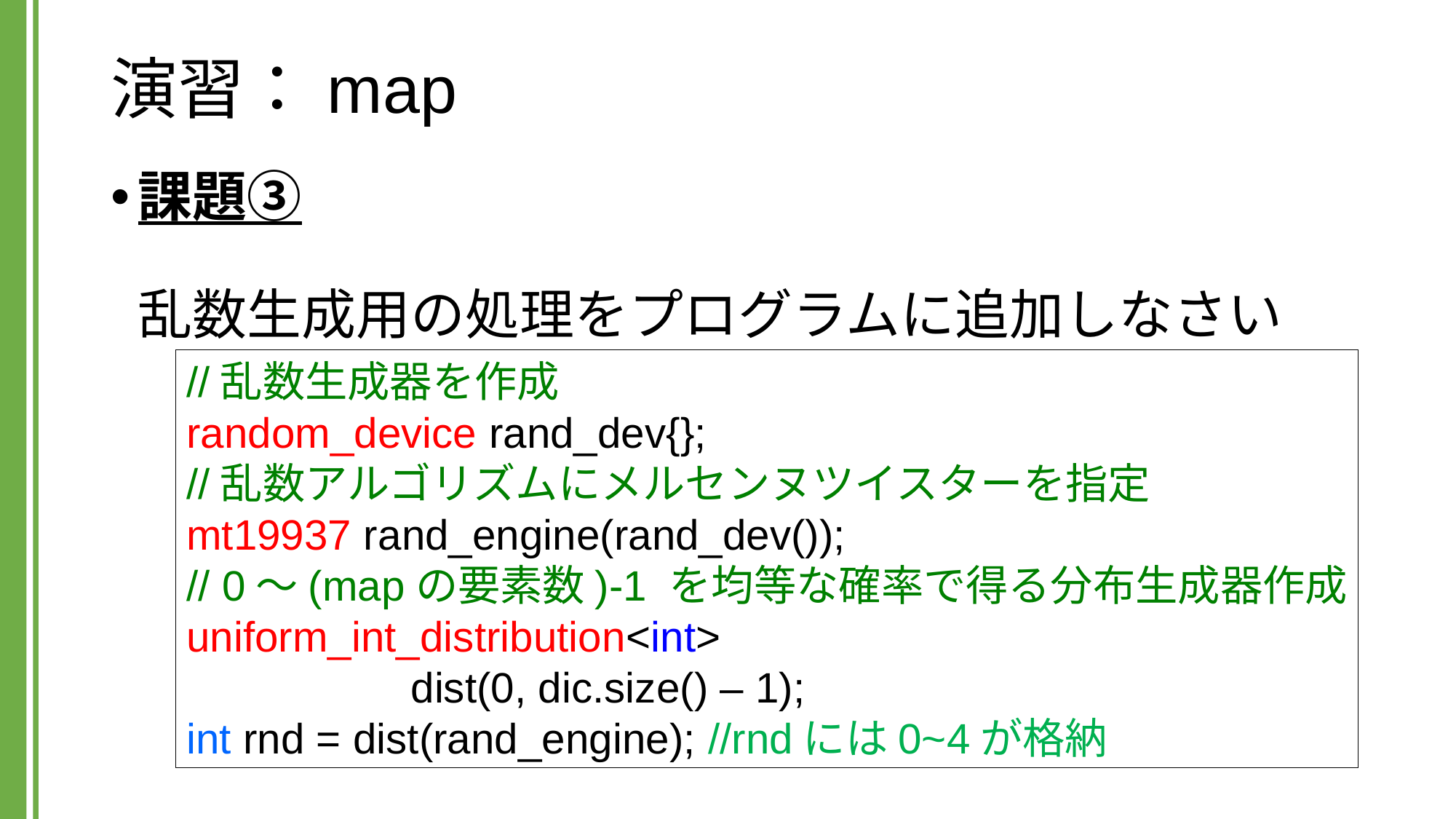

# 演習：map
課題③
乱数生成用の処理をプログラムに追加しなさい
//乱数生成器を作成
random_device rand_dev{};
//乱数アルゴリズムにメルセンヌツイスターを指定
mt19937 rand_engine(rand_dev());
// 0～(mapの要素数)-1 を均等な確率で得る分布生成器作成
uniform_int_distribution<int>
                   dist(0, dic.size() – 1);
int rnd = dist(rand_engine); //rndには0~4が格納